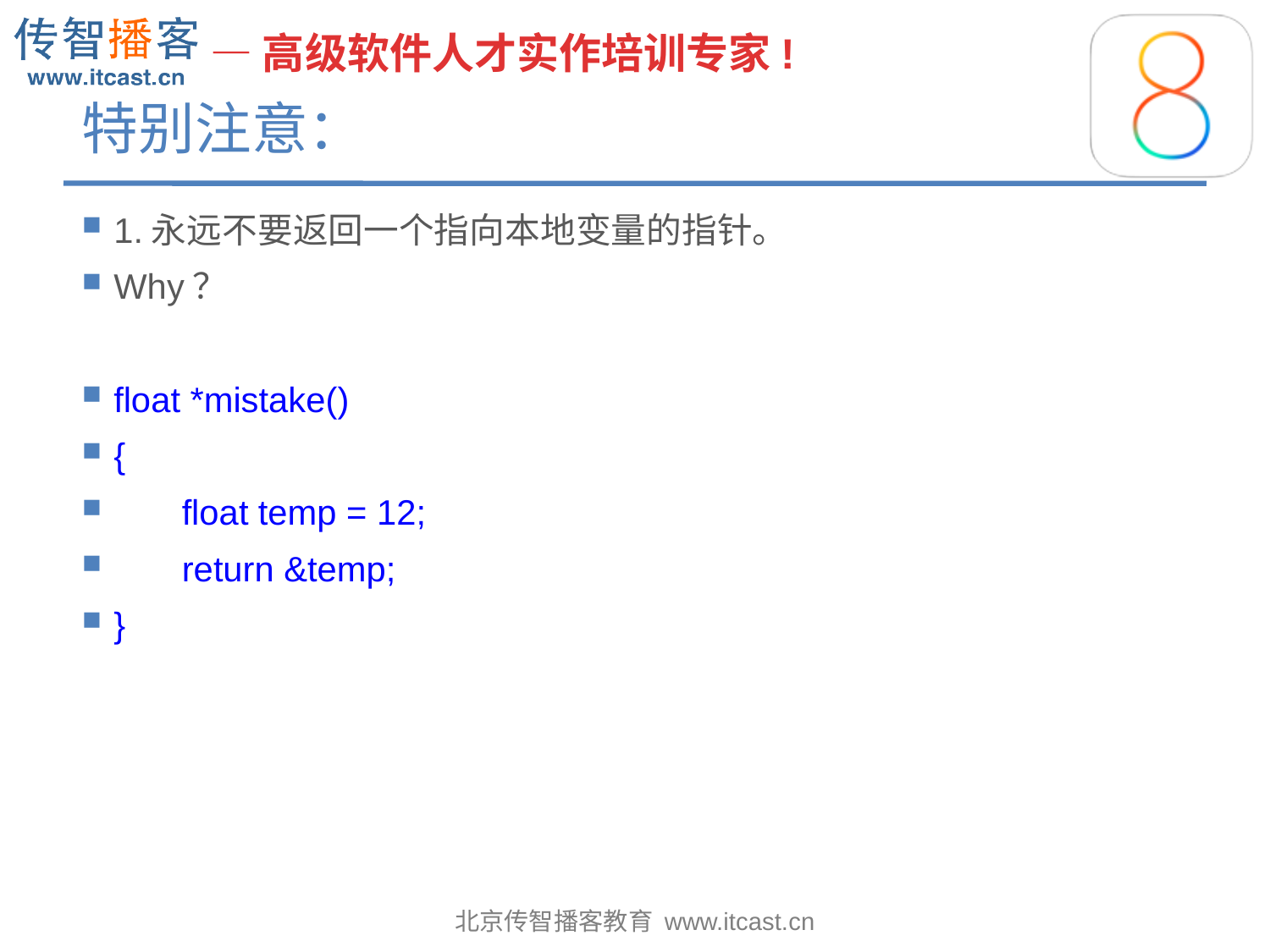

# 特别注意：
1.永远不要返回一个指向本地变量的指针。
Why？

float *mistake()
{
       float temp = 12;
       return &temp;
}